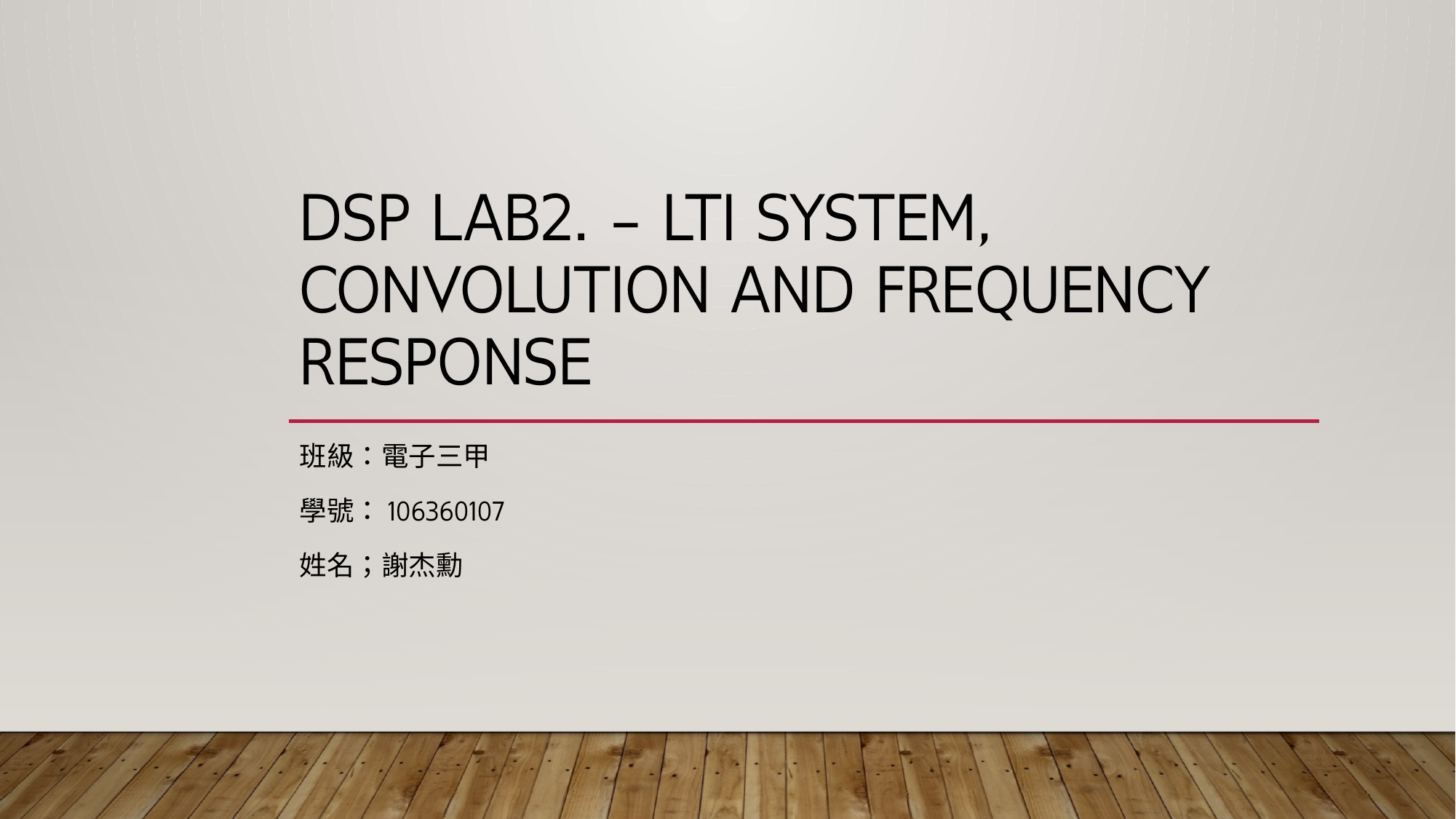

# DSP Lab2. – LTI System, Convolution and Frequency Response
班級：電子三甲
學號：106360107
姓名；謝杰勳